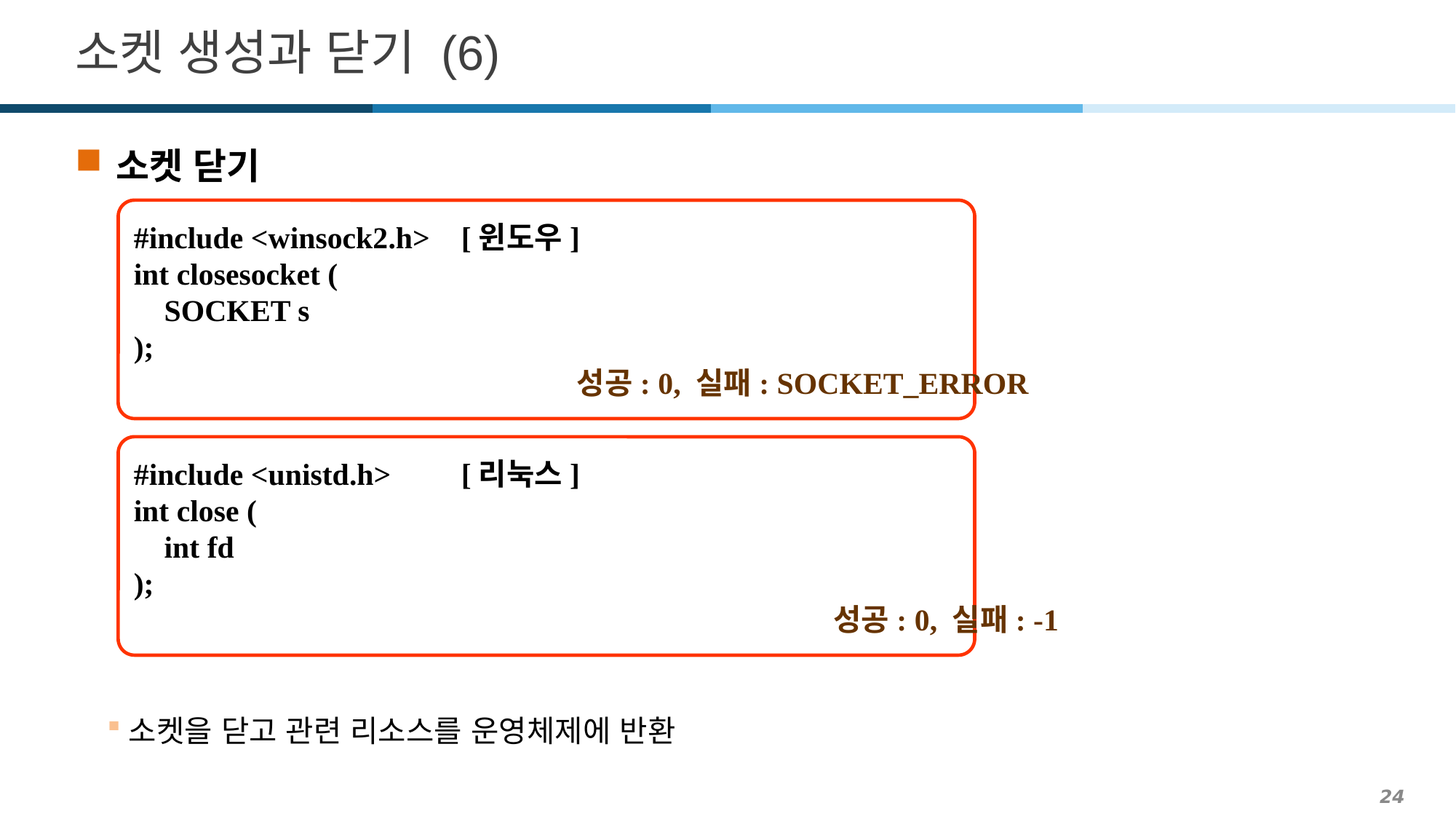

# 소켓 생성과 닫기 (6)
소켓 닫기

소켓을 닫고 관련 리소스를 운영체제에 반환
#include <winsock2.h> 	[윈도우]
int closesocket (
    SOCKET s
);
                                                   성공: 0, 실패: SOCKET_ERROR
#include <unistd.h>	[리눅스]
int close (
    int fd
);
                                                                                 성공: 0, 실패: -1